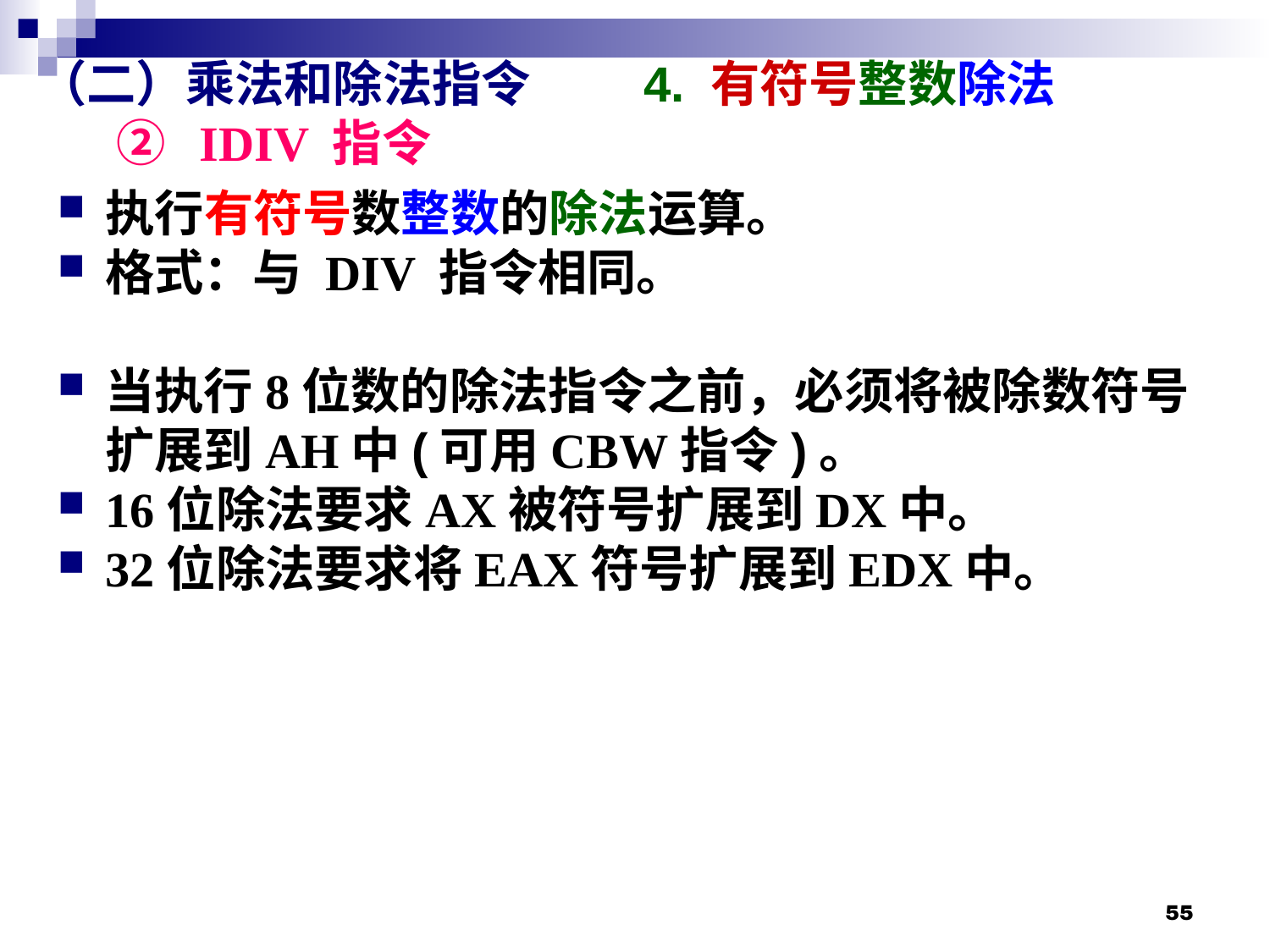

# （二）乘法和除法指令         4. 有符号整数除法 ②  IDIV 指令
执行有符号数整数的除法运算。
格式：与 DIV 指令相同。

当执行8位数的除法指令之前，必须将被除数符号扩展到AH中(可用CBW指令)。
16位除法要求AX被符号扩展到DX中。
32位除法要求将EAX符号扩展到EDX中。
55